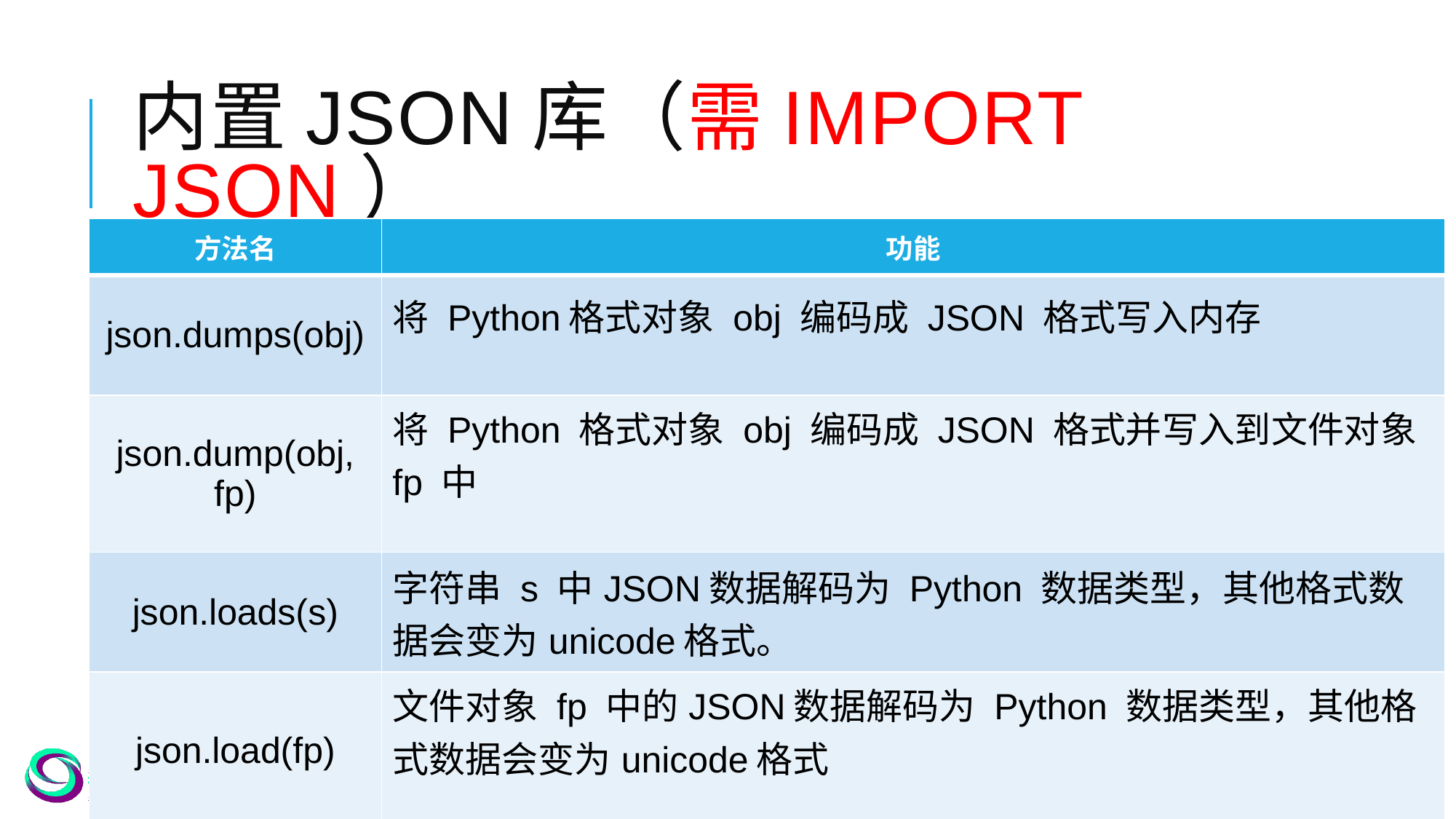

# 内置json库（需import json）
| 方法名 | 功能 |
| --- | --- |
| json.dumps(obj) | 将 Python格式对象 obj 编码成 JSON 格式写入内存 |
| json.dump(obj, fp) | 将 Python 格式对象 obj 编码成 JSON 格式并写入到文件对象 fp 中 |
| json.loads(s) | 字符串 s 中JSON数据解码为 Python 数据类型，其他格式数据会变为unicode格式。 |
| json.load(fp) | 文件对象 fp 中的JSON数据解码为 Python 数据类型，其他格式数据会变为unicode格式 |